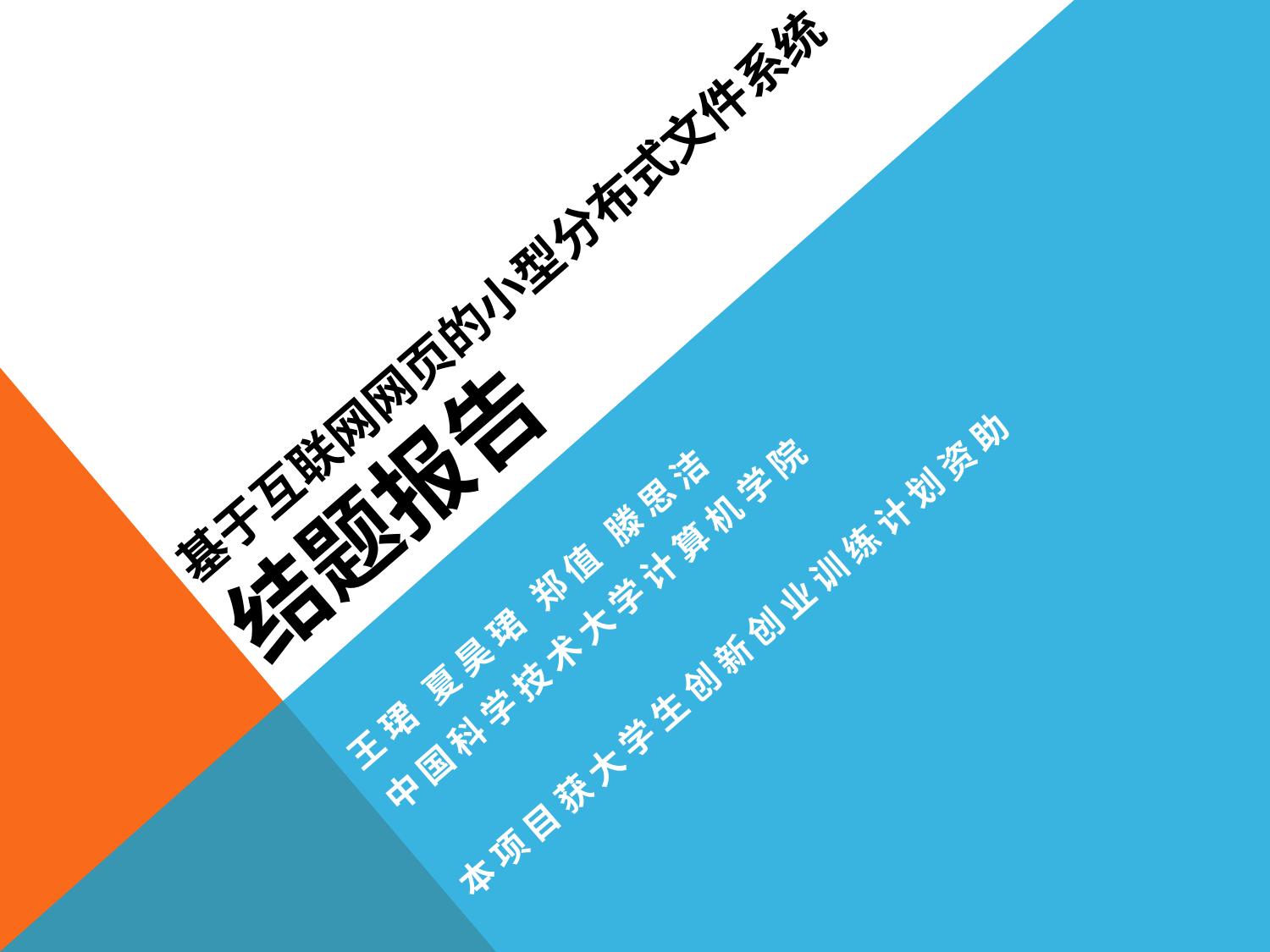

# 基于互联网网页的小型分布式文件系统 结题报告
王珺 夏昊珺 郑值 滕思洁
中国科学技术大学计算机学院

本项目获大学生创新创业训练计划资助